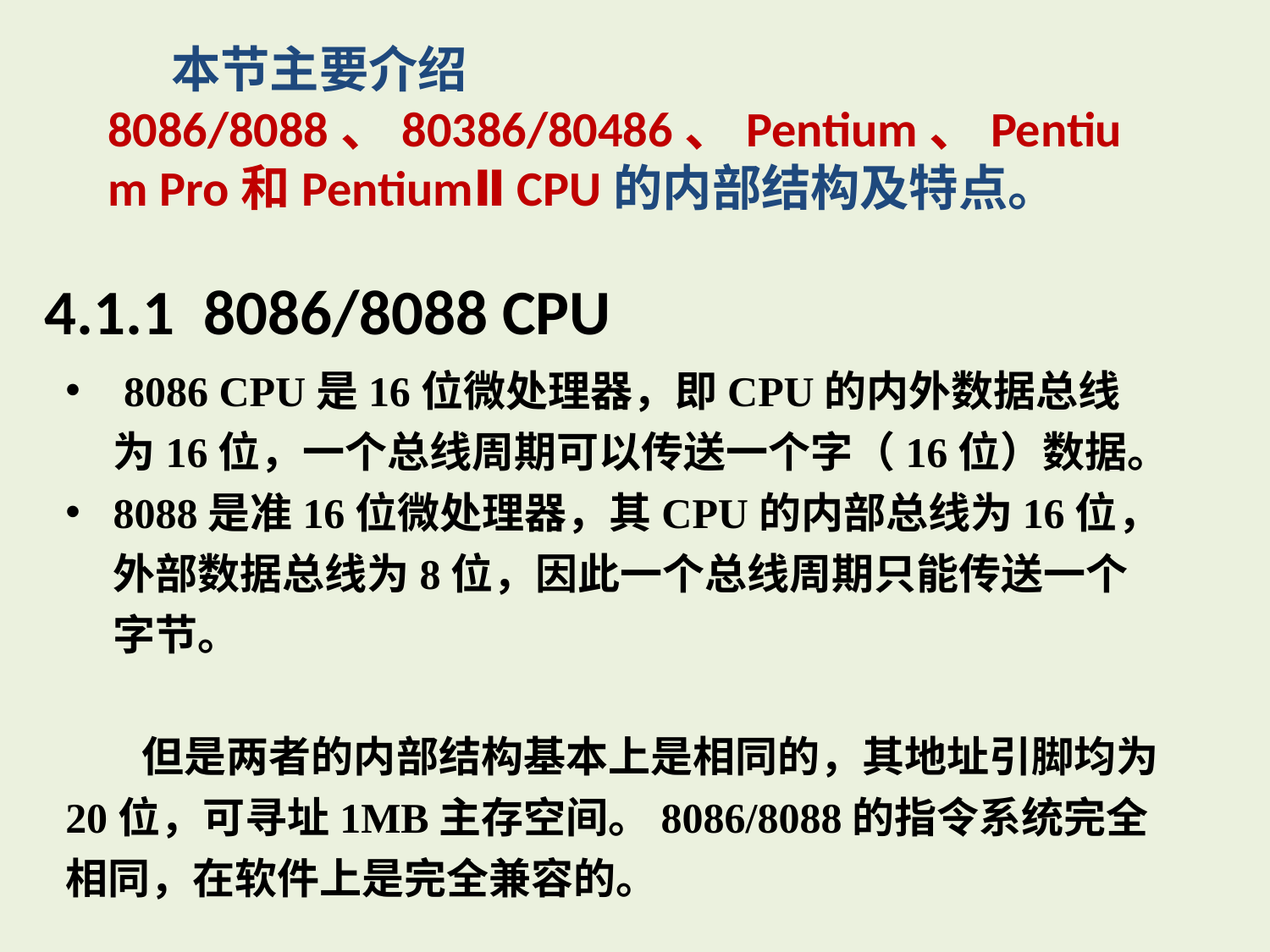

# 本节主要介绍8086/8088、80386/80486、Pentium、Pentium Pro和PentiumⅡ CPU的内部结构及特点。
4.1.1  8086/8088 CPU
 8086 CPU是16位微处理器，即CPU的内外数据总线为16位，一个总线周期可以传送一个字（16位）数据。
8088是准16位微处理器，其CPU的内部总线为16位，外部数据总线为8位，因此一个总线周期只能传送一个字节。

       但是两者的内部结构基本上是相同的，其地址引脚均为20位，可寻址1MB主存空间。8086/8088的指令系统完全相同，在软件上是完全兼容的。
5